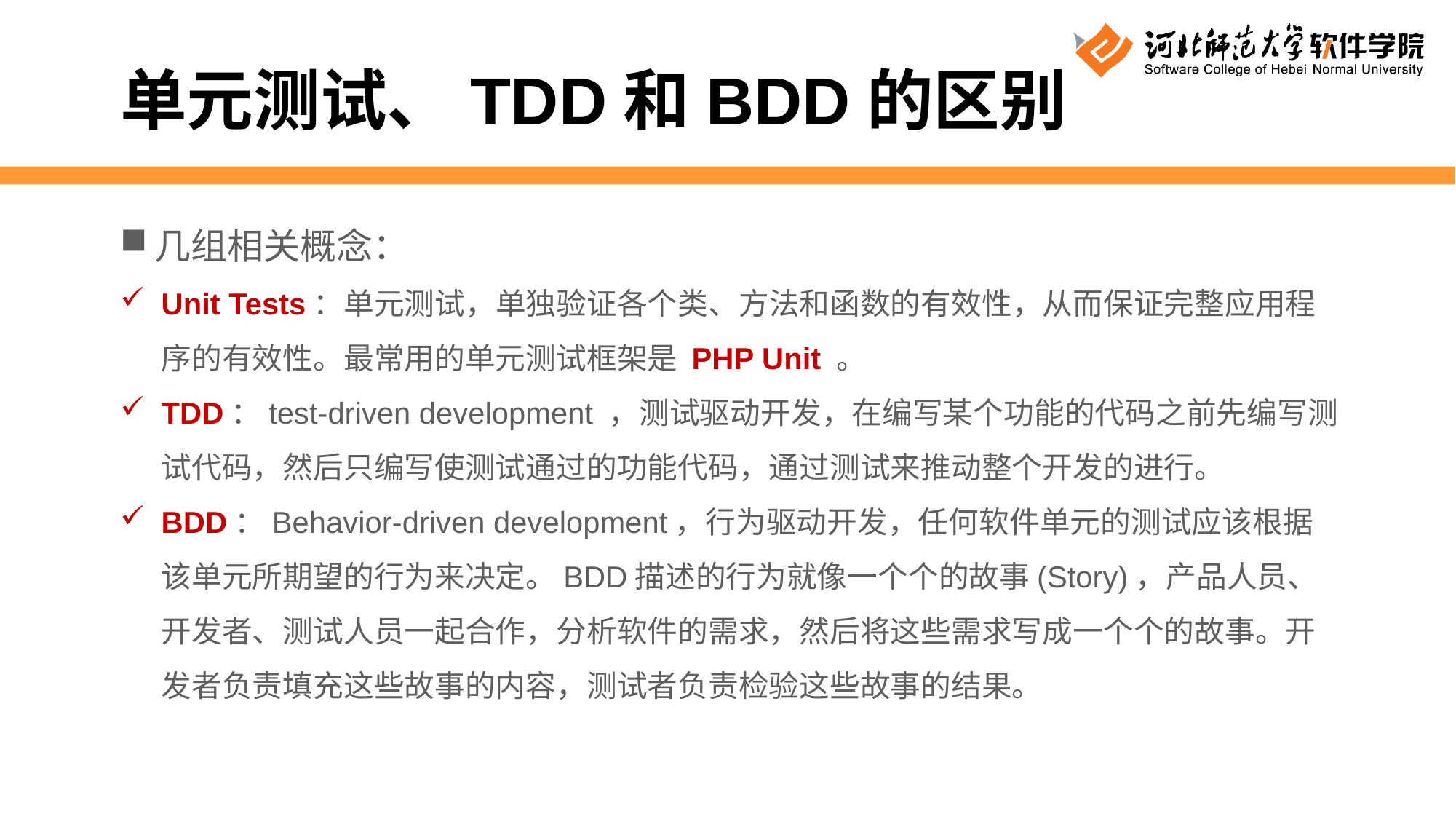

单元测试、TDD和BDD的区别
几组相关概念：
Unit Tests：单元测试，单独验证各个类、方法和函数的有效性，从而保证完整应用程序的有效性。最常用的单元测试框架是 PHP Unit 。
TDD：test-driven development ，测试驱动开发，在编写某个功能的代码之前先编写测试代码，然后只编写使测试通过的功能代码，通过测试来推动整个开发的进行。
BDD：Behavior-driven development，行为驱动开发，任何软件单元的测试应该根据该单元所期望的行为来决定。BDD描述的行为就像一个个的故事(Story)，产品人员、开发者、测试人员一起合作，分析软件的需求，然后将这些需求写成一个个的故事。开发者负责填充这些故事的内容，测试者负责检验这些故事的结果。